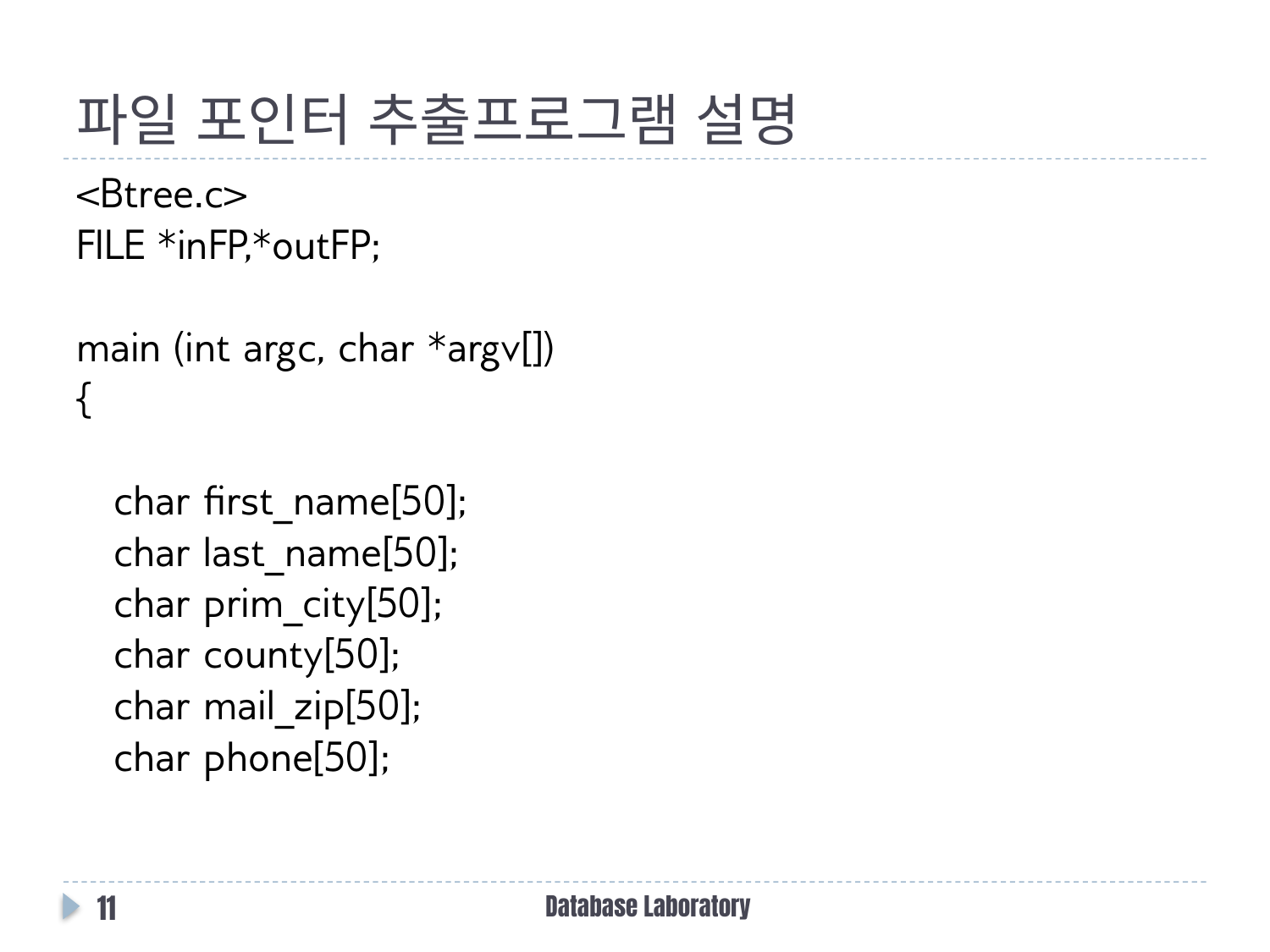

# 파일 포인터 추출프로그램 설명
<Btree.c>
FILE *inFP,*outFP;

main (int argc, char *argv[])
{

	char first_name[50];
	char last_name[50];
	char prim_city[50];
	char county[50];
	char mail_zip[50];
	char phone[50];